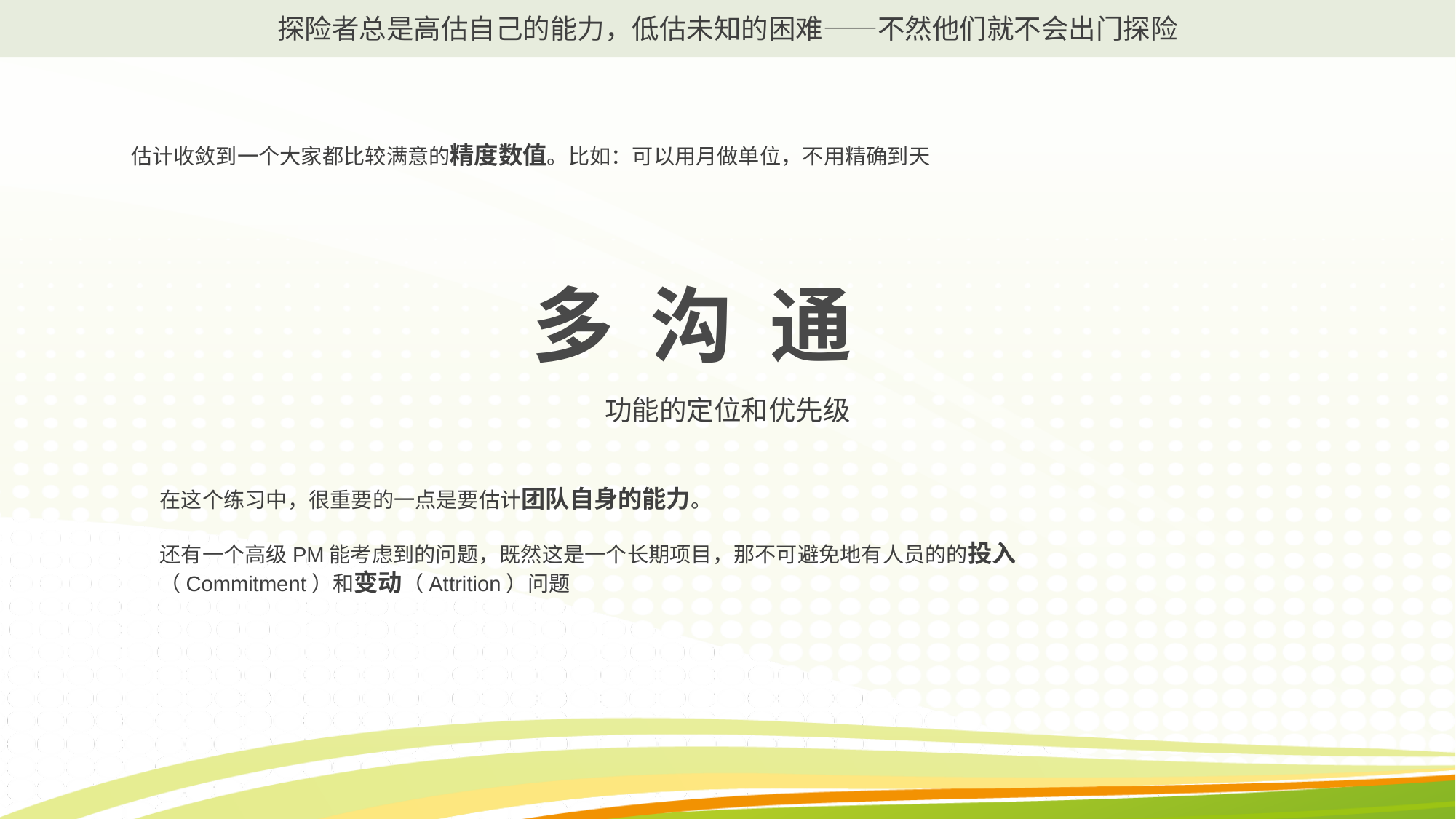

探险者总是高估自己的能力，低估未知的困难——不然他们就不会出门探险
估计收敛到一个大家都比较满意的精度数值。比如：可以用月做单位，不用精确到天

多  沟  通

功能的定位和优先级
在这个练习中，很重要的一点是要估计团队自身的能力。

还有一个高级PM能考虑到的问题，既然这是一个长期项目，那不可避免地有人员的的投入
（Commitment）和变动（Attrition）问题